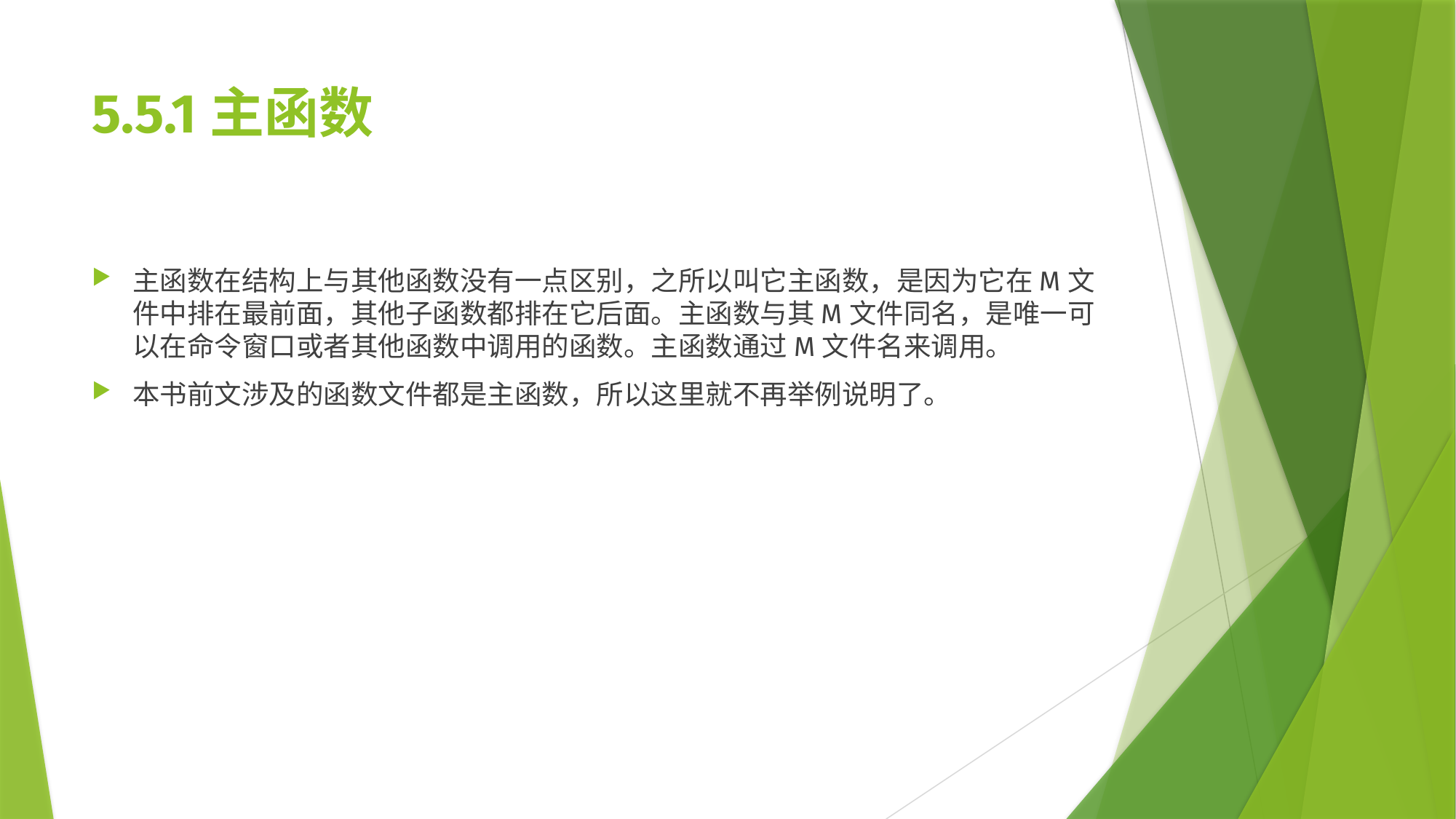

# 5.5.1主函数
主函数在结构上与其他函数没有一点区别，之所以叫它主函数，是因为它在M文件中排在最前面，其他子函数都排在它后面。主函数与其M文件同名，是唯一可以在命令窗口或者其他函数中调用的函数。主函数通过M文件名来调用。
本书前文涉及的函数文件都是主函数，所以这里就不再举例说明了。